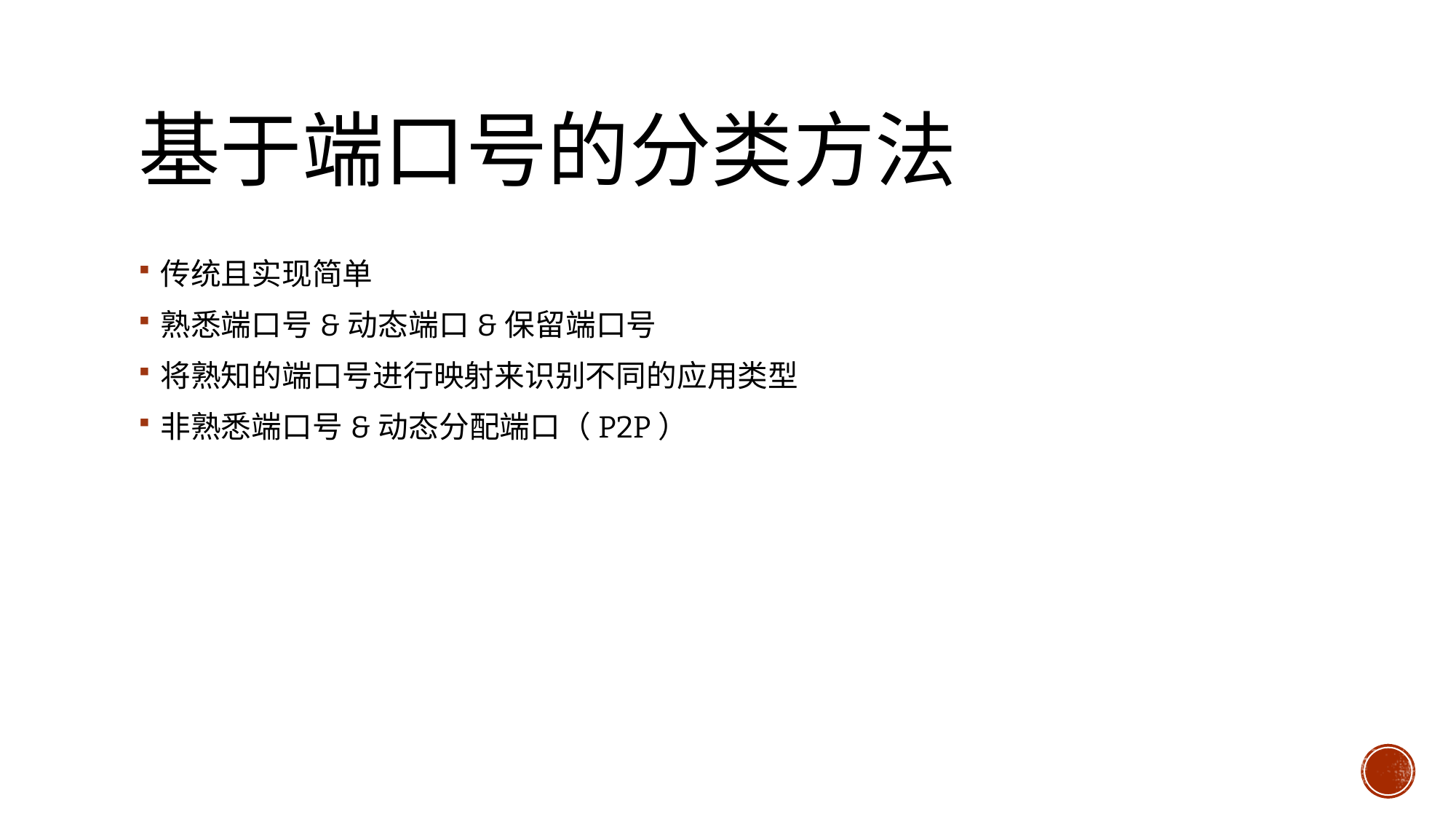

# 基于端口号的分类方法
传统且实现简单
熟悉端口号&动态端口&保留端口号
将熟知的端口号进行映射来识别不同的应用类型
非熟悉端口号&动态分配端口（P2P）